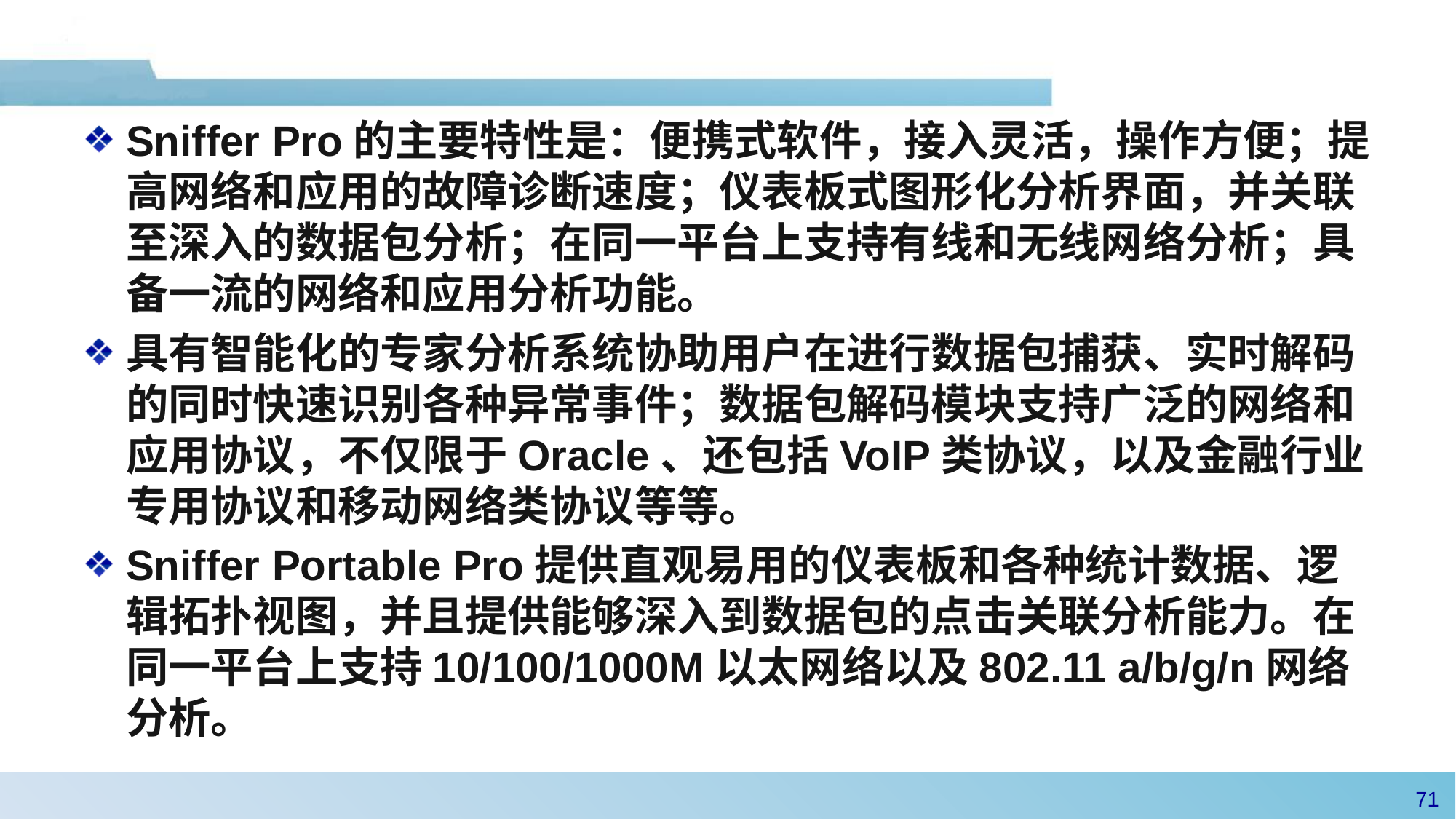

Sniffer Pro的主要特性是：便携式软件，接入灵活，操作方便；提高网络和应用的故障诊断速度；仪表板式图形化分析界面，并关联至深入的数据包分析；在同一平台上支持有线和无线网络分析；具备一流的网络和应用分析功能。
具有智能化的专家分析系统协助用户在进行数据包捕获、实时解码的同时快速识别各种异常事件；数据包解码模块支持广泛的网络和应用协议，不仅限于Oracle、还包括VoIP类协议，以及金融行业专用协议和移动网络类协议等等。
Sniffer Portable Pro提供直观易用的仪表板和各种统计数据、逻辑拓扑视图，并且提供能够深入到数据包的点击关联分析能力。在同一平台上支持10/100/1000M以太网络以及802.11 a/b/g/n网络分析。
71